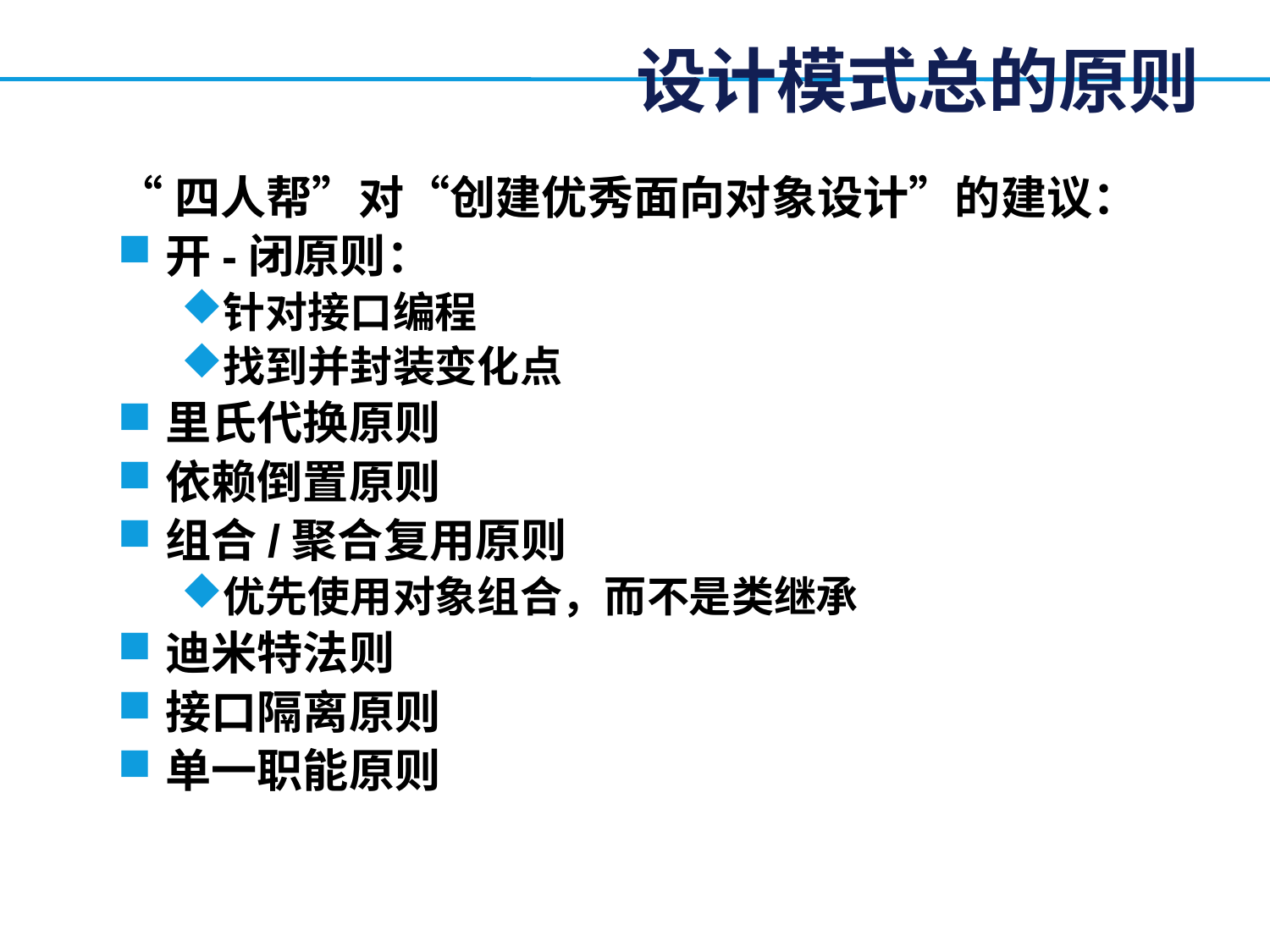

# 设计模式总的原则
“四人帮”对“创建优秀面向对象设计”的建议：
开-闭原则：
针对接口编程
找到并封装变化点
里氏代换原则
依赖倒置原则
组合/聚合复用原则
优先使用对象组合，而不是类继承
迪米特法则
接口隔离原则
单一职能原则